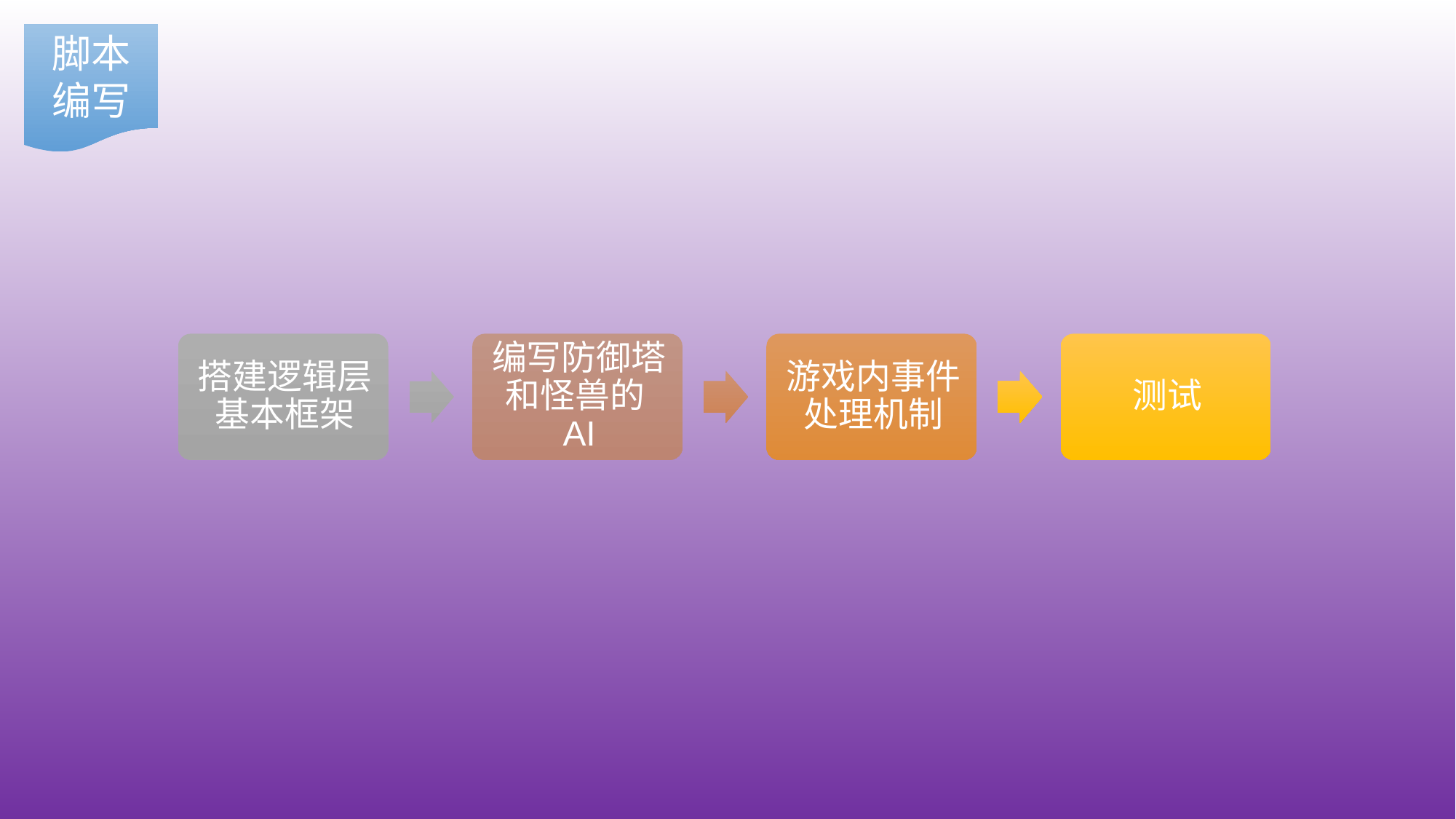

脚本编写
搭建逻辑层基本框架

编写防御塔和怪兽的AI

游戏内事件处理机制

测试